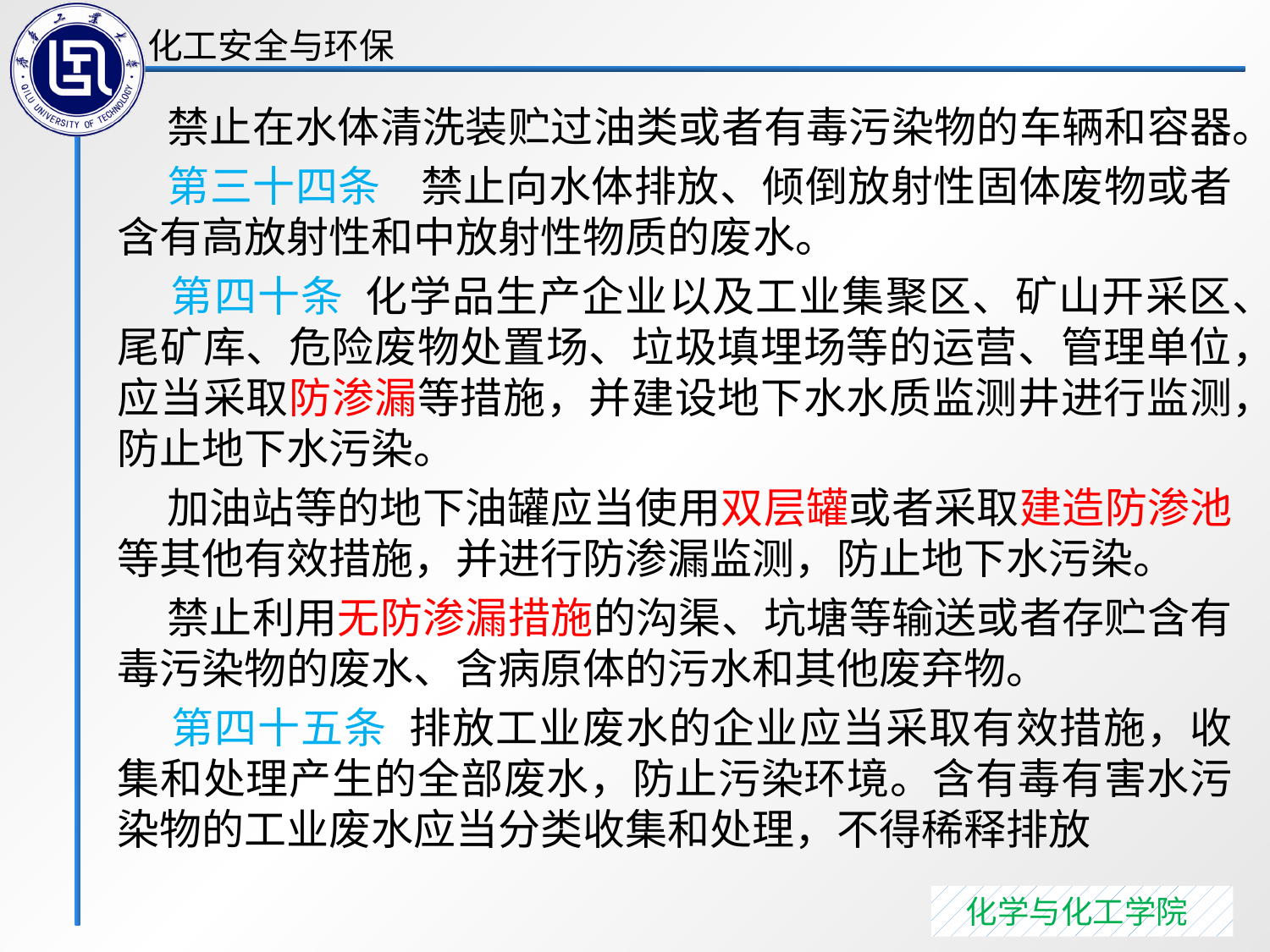

禁止在水体清洗装贮过油类或者有毒污染物的车辆和容器。
    第三十四条    禁止向水体排放、倾倒放射性固体废物或者含有高放射性和中放射性物质的废水。
    第四十条  化学品生产企业以及工业集聚区、矿山开采区、尾矿库、危险废物处置场、垃圾填埋场等的运营、管理单位，应当采取防渗漏等措施，并建设地下水水质监测井进行监测，防止地下水污染。
    加油站等的地下油罐应当使用双层罐或者采取建造防渗池等其他有效措施，并进行防渗漏监测，防止地下水污染。
    禁止利用无防渗漏措施的沟渠、坑塘等输送或者存贮含有毒污染物的废水、含病原体的污水和其他废弃物。
    第四十五条  排放工业废水的企业应当采取有效措施，收集和处理产生的全部废水，防止污染环境。含有毒有害水污染物的工业废水应当分类收集和处理，不得稀释排放